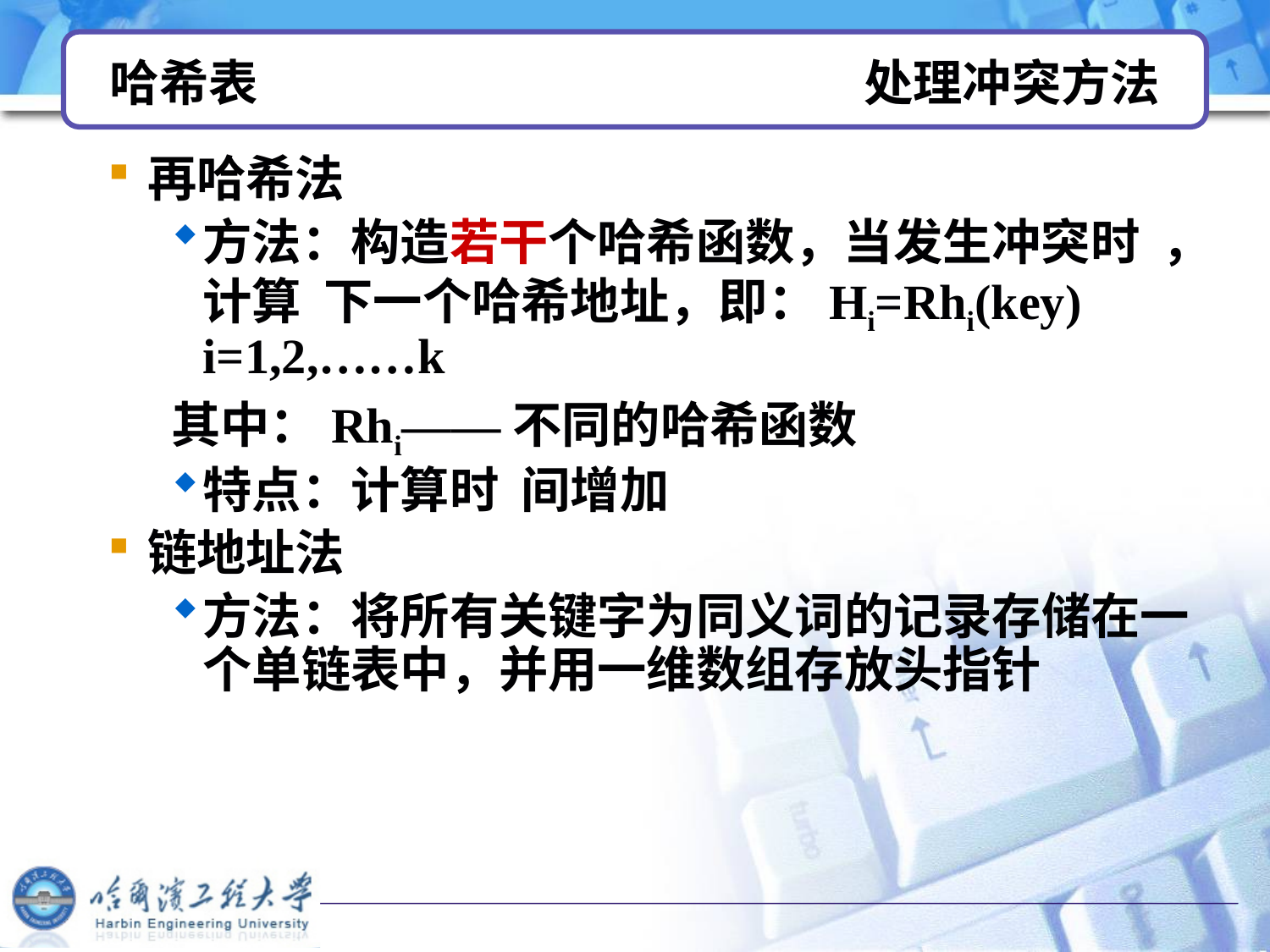

# 哈希表                                                      处理冲突方法
再哈希法
方法：构造若干个哈希函数，当发生冲突时  ，计算  下一个哈希地址，即：Hi=Rhi(key)     i=1,2,……k
其中：Rhi——不同的哈希函数
特点：计算时  间增加
链地址法
方法：将所有关键字为同义词的记录存储在一个单链表中，并用一维数组存放头指针